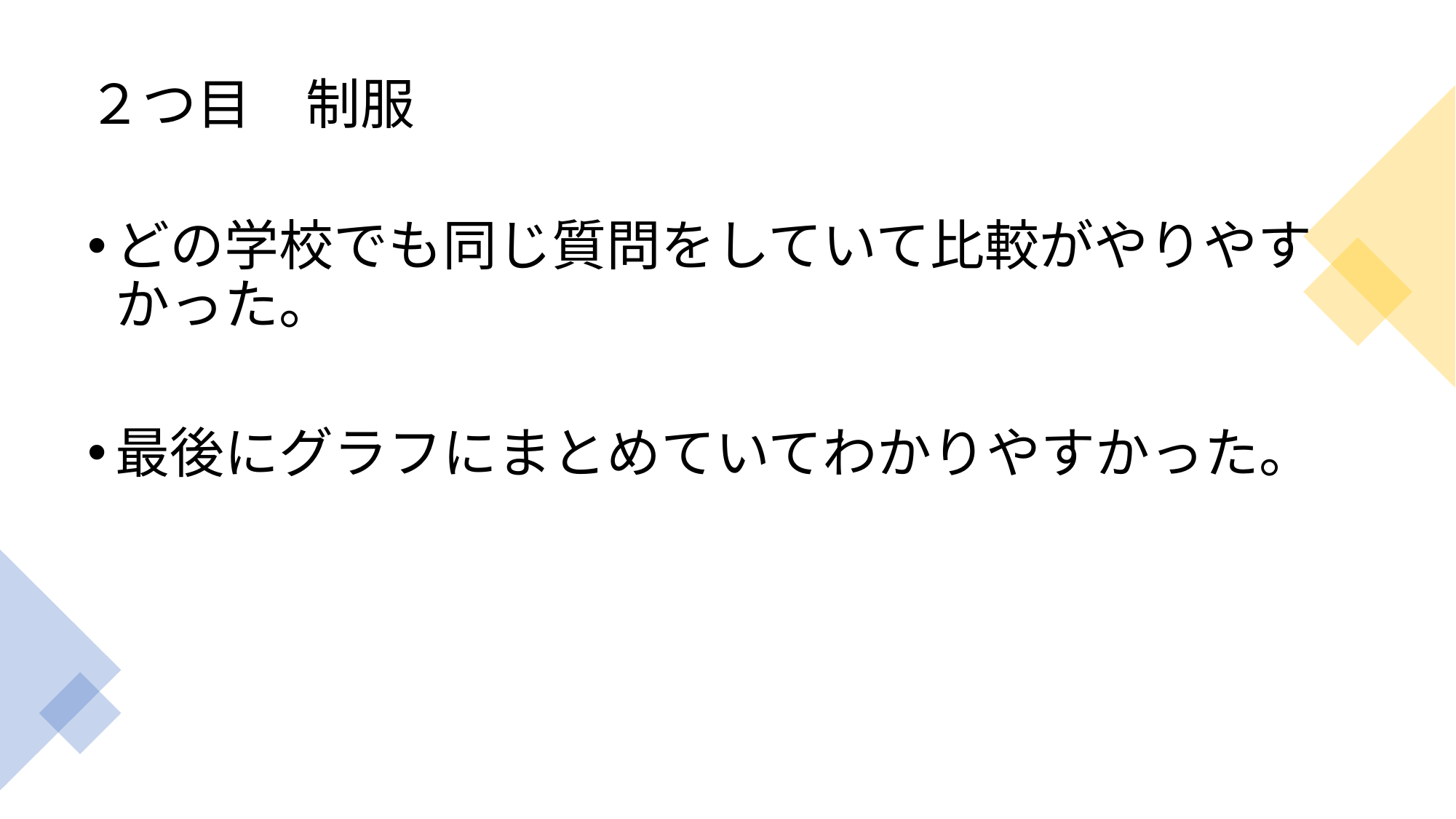

# ２つ目　制服

どの学校でも同じ質問をしていて比較がやりやすかった。

最後にグラフにまとめていてわかりやすかった。